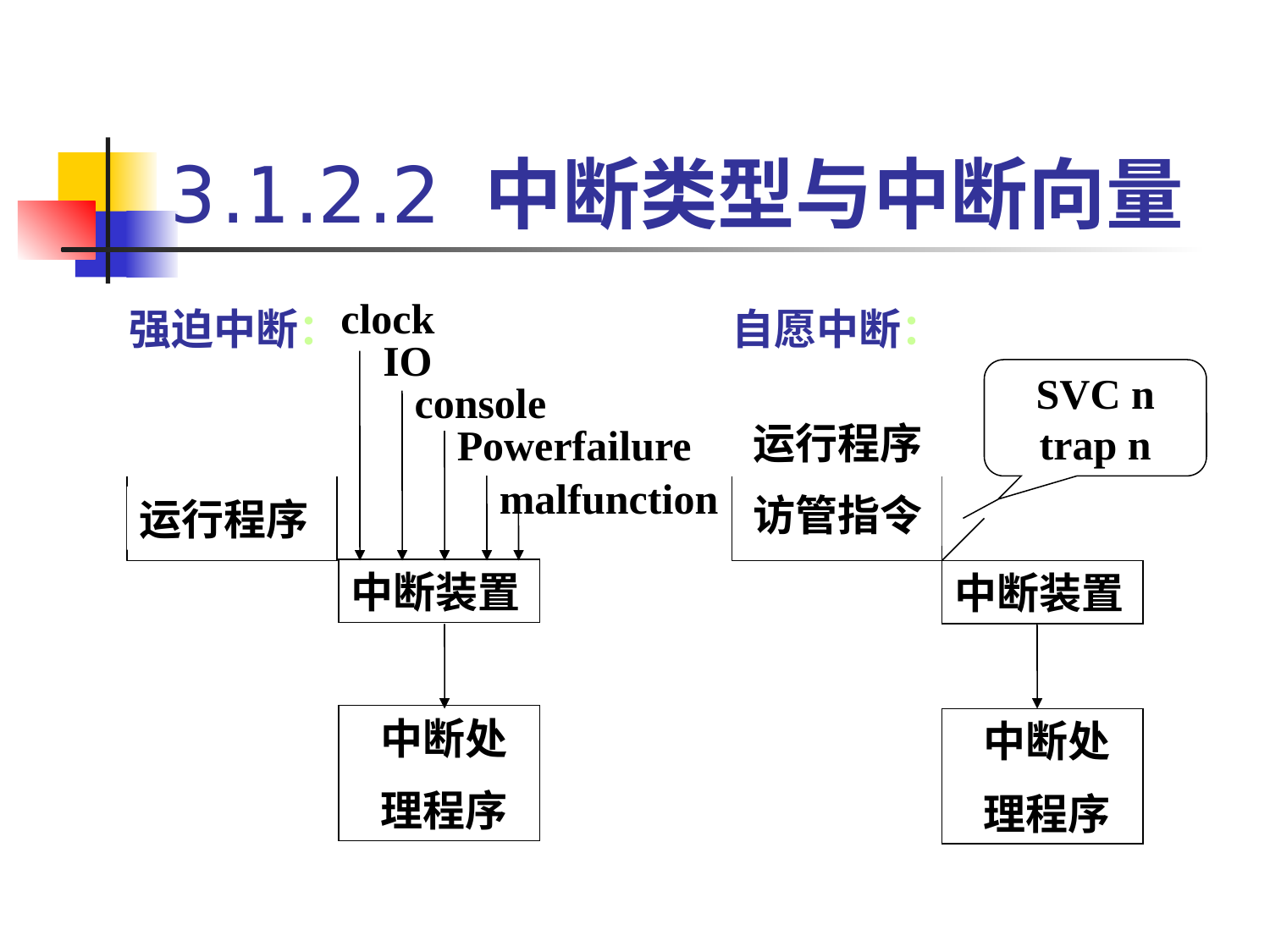

# 3.1.2.2 中断类型与中断向量
clock
强迫中断：
自愿中断：
IO

SVC n
trap n
console

运行程序
访管指令
Powerfailure

malfunction

运行程序

中断装置
中断装置

  中断处
  理程序
  中断处
  理程序